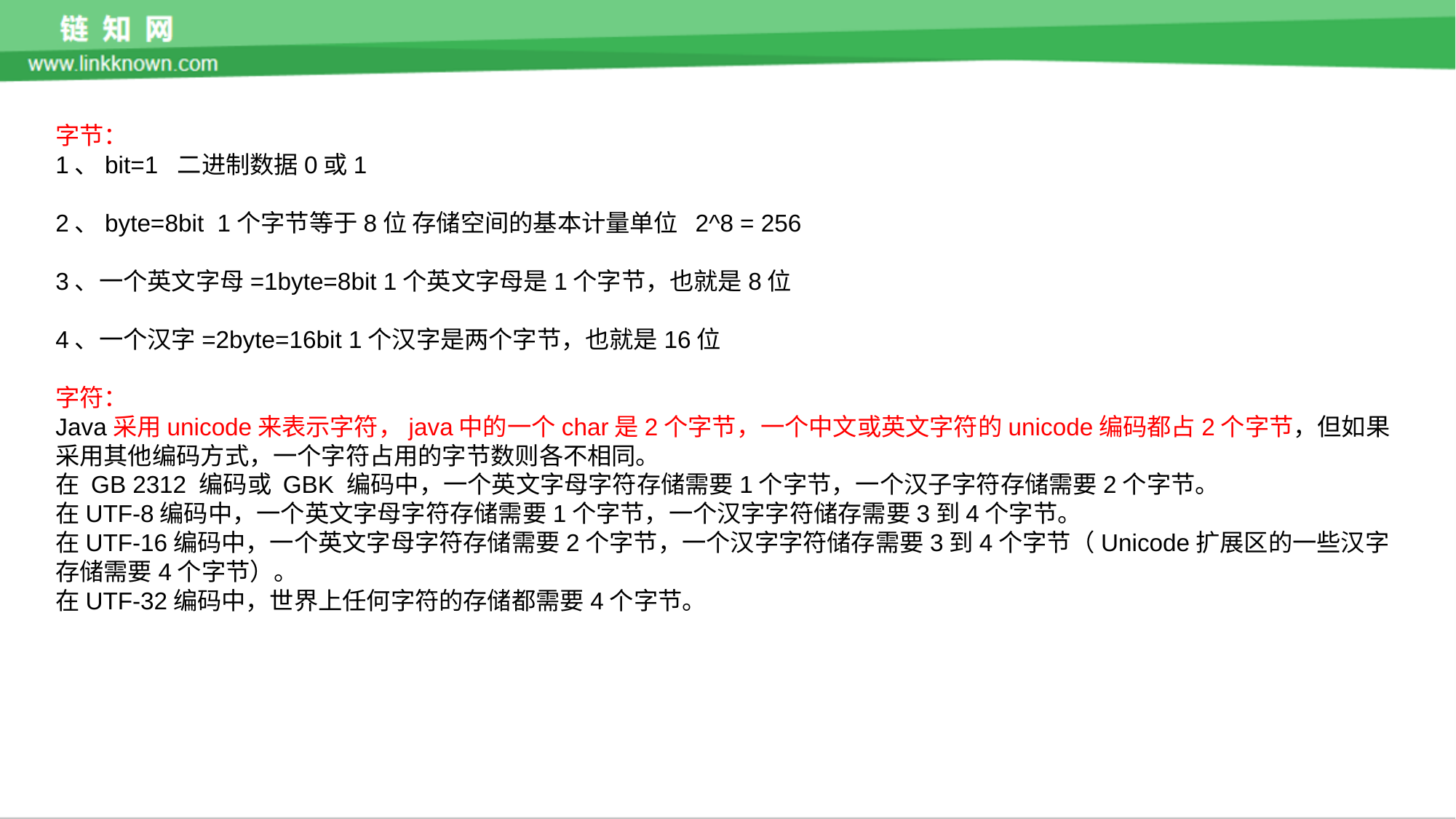

字节：
1、bit=1  二进制数据0或1

2、byte=8bit  1个字节等于8位 存储空间的基本计量单位  2^8 = 256

3、一个英文字母=1byte=8bit 1个英文字母是1个字节，也就是8位

4、一个汉字=2byte=16bit 1个汉字是两个字节，也就是16位

字符：
Java采用unicode来表示字符，java中的一个char是2个字节，一个中文或英文字符的unicode编码都占2个字节，但如果采用其他编码方式，一个字符占用的字节数则各不相同。
在 GB 2312 编码或 GBK 编码中，一个英文字母字符存储需要1个字节，一个汉子字符存储需要2个字节。
在UTF-8编码中，一个英文字母字符存储需要1个字节，一个汉字字符储存需要3到4个字节。
在UTF-16编码中，一个英文字母字符存储需要2个字节，一个汉字字符储存需要3到4个字节（Unicode扩展区的一些汉字存储需要4个字节）。
在UTF-32编码中，世界上任何字符的存储都需要4个字节。